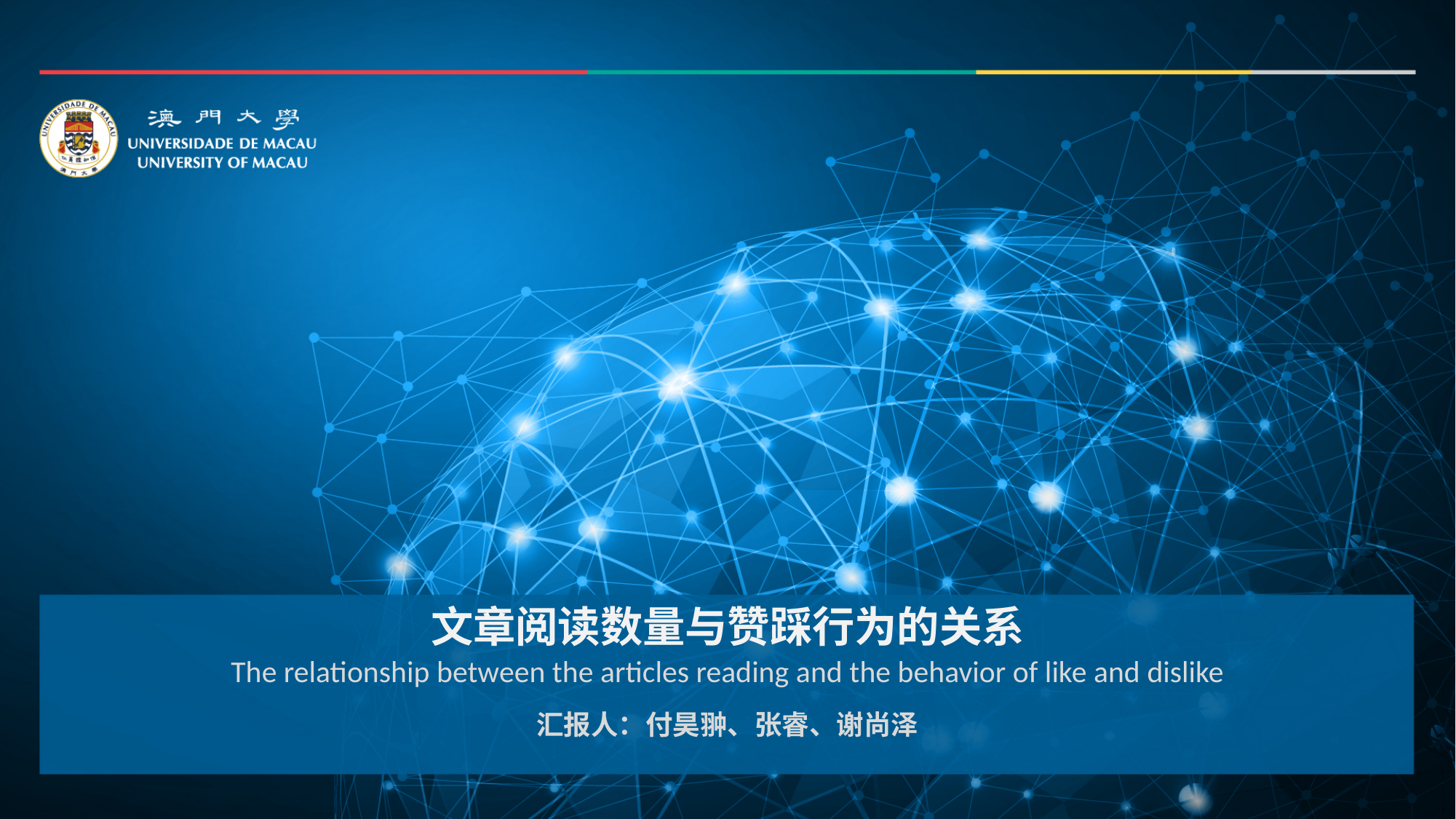

文章阅读数量与赞踩行为的关系
The relationship between the articles reading and the behavior of like and dislike
汇报人：付昊翀、张睿、谢尚泽